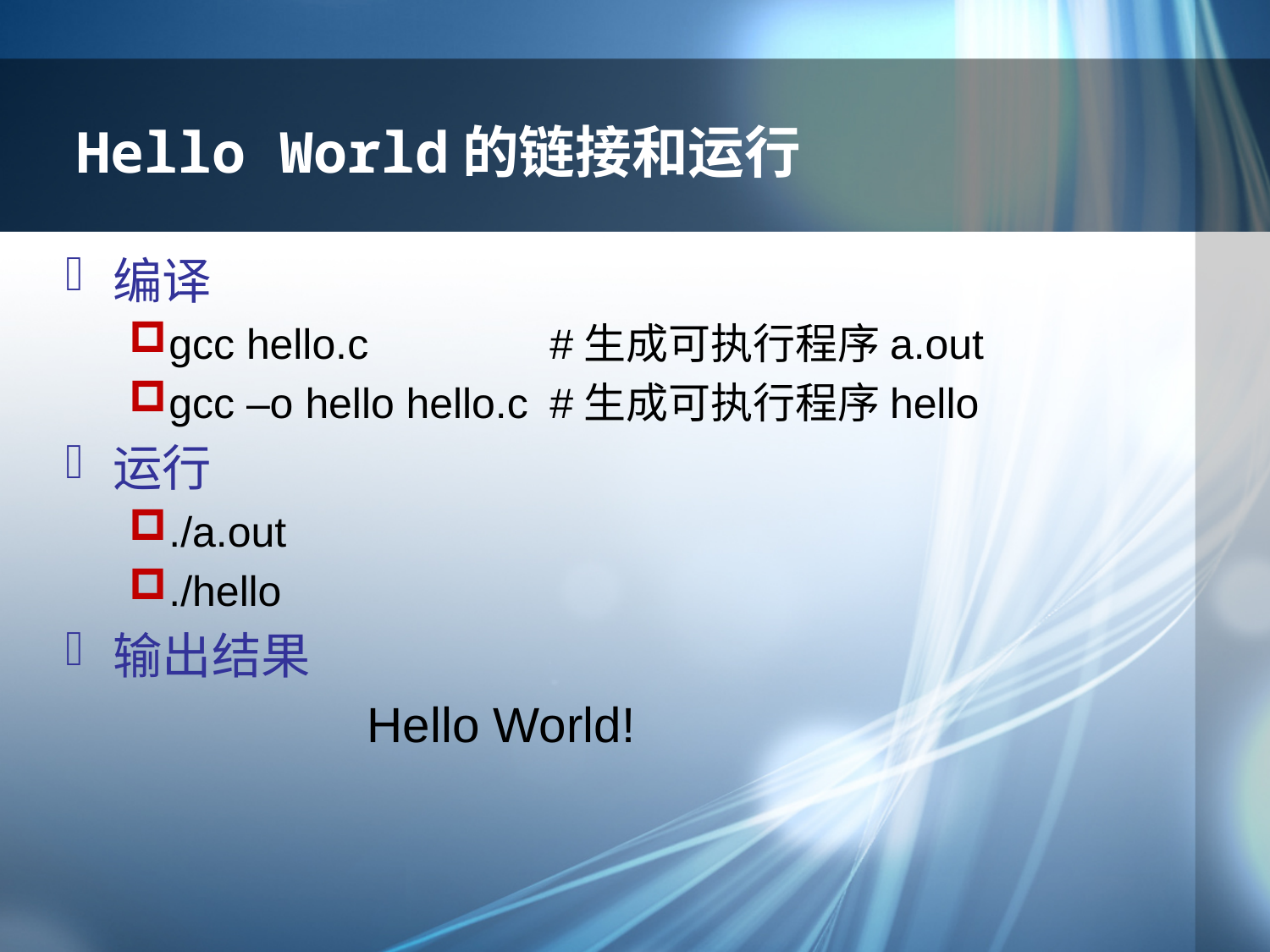

# Hello World的链接和运行
编译
gcc hello.c		#生成可执行程序a.out
gcc –o hello hello.c	#生成可执行程序hello
运行
./a.out
./hello
输出结果
    		Hello World!